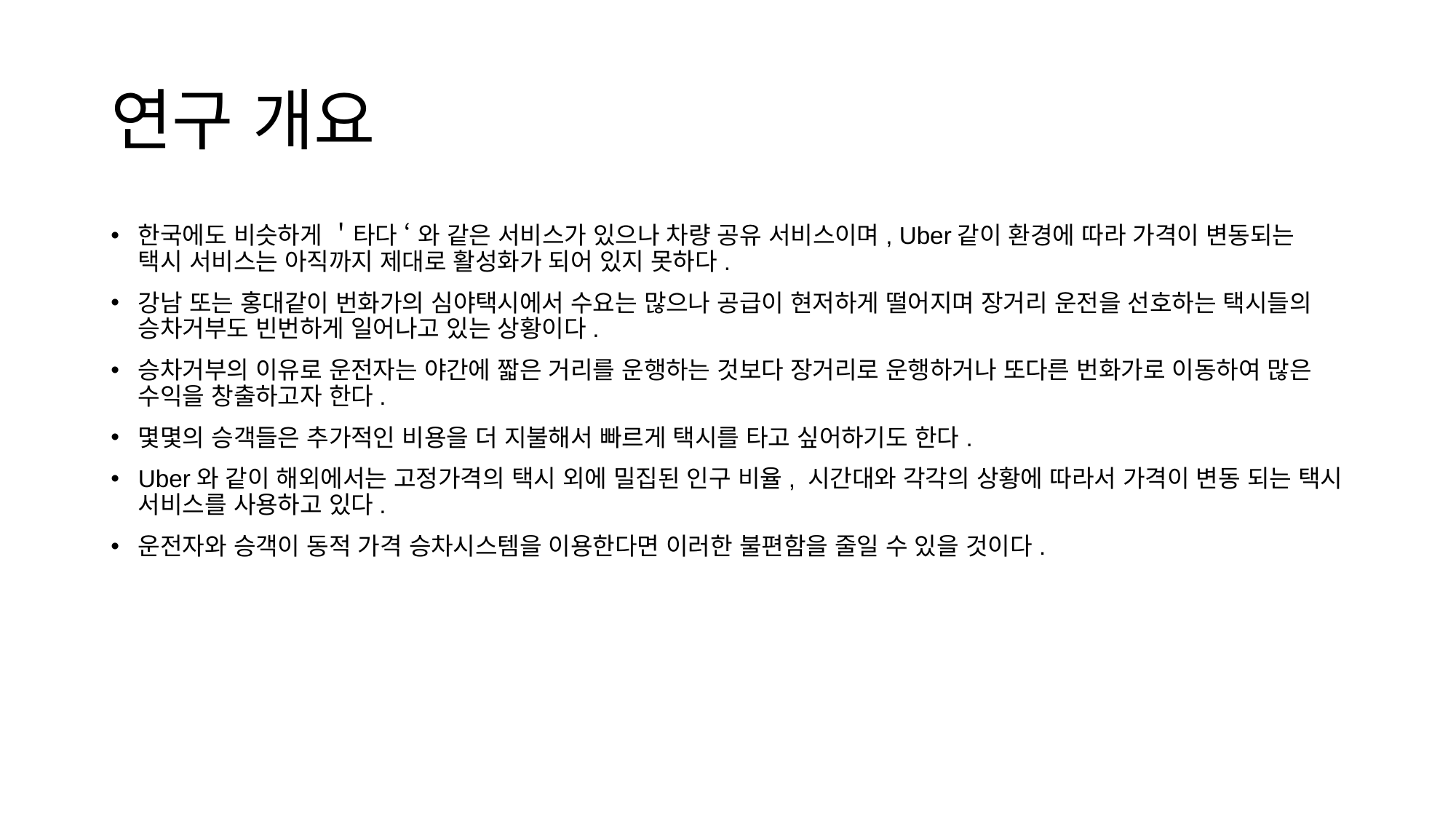

# 연구 개요
한국에도 비슷하게 ＇타다 ‘ 와 같은 서비스가 있으나 차량 공유 서비스이며, Uber같이 환경에 따라 가격이 변동되는 택시 서비스는 아직까지 제대로 활성화가 되어 있지 못하다.
강남 또는 홍대같이 번화가의 심야택시에서 수요는 많으나 공급이 현저하게 떨어지며 장거리 운전을 선호하는 택시들의 승차거부도 빈번하게 일어나고 있는 상황이다.
승차거부의 이유로 운전자는 야간에 짧은 거리를 운행하는 것보다 장거리로 운행하거나 또다른 번화가로 이동하여 많은 수익을 창출하고자 한다.
몇몇의 승객들은 추가적인 비용을 더 지불해서 빠르게 택시를 타고 싶어하기도 한다.
Uber와 같이 해외에서는 고정가격의 택시 외에 밀집된 인구 비율, 시간대와 각각의 상황에 따라서 가격이 변동 되는 택시 서비스를 사용하고 있다.
운전자와 승객이 동적 가격 승차시스템을 이용한다면 이러한 불편함을 줄일 수 있을 것이다.